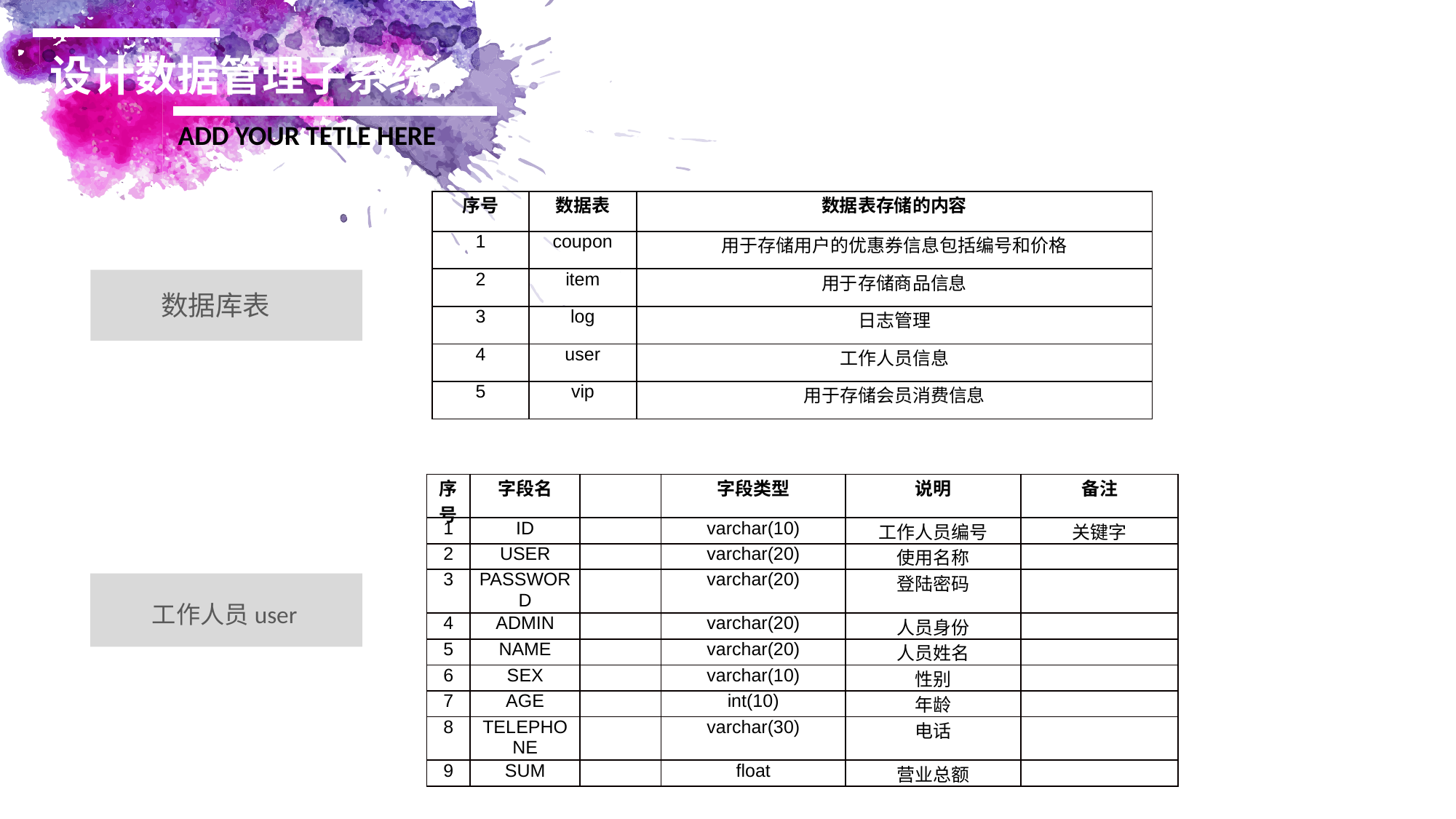

设计数据管理子系统
ADD YOUR TETLE HERE
| 序号 | 数据表 | 数据表存储的内容 |
| --- | --- | --- |
| 1 | coupon | 用于存储用户的优惠券信息包括编号和价格 |
| 2 | item | 用于存储商品信息 |
| 3 | log | 日志管理 |
| 4 | user | 工作人员信息 |
| 5 | vip | 用于存储会员消费信息 |

数据库表
| 序号 | 字段名 |  | 字段类型 | 说明 | 备注 |
| --- | --- | --- | --- | --- | --- |
| 1 | ID |  | varchar(10) | 工作人员编号 | 关键字 |
| 2 | USER |  | varchar(20) | 使用名称 |  |
| 3 | PASSWORD |  | varchar(20) | 登陆密码 |  |
| 4 | ADMIN |  | varchar(20) | 人员身份 |  |
| 5 | NAME |  | varchar(20) | 人员姓名 |  |
| 6 | SEX |  | varchar(10) | 性别 |  |
| 7 | AGE |  | int(10) | 年龄 |  |
| 8 | TELEPHONE |  | varchar(30) | 电话 |  |
| 9 | SUM |  | float | 营业总额 |  |

工作人员user